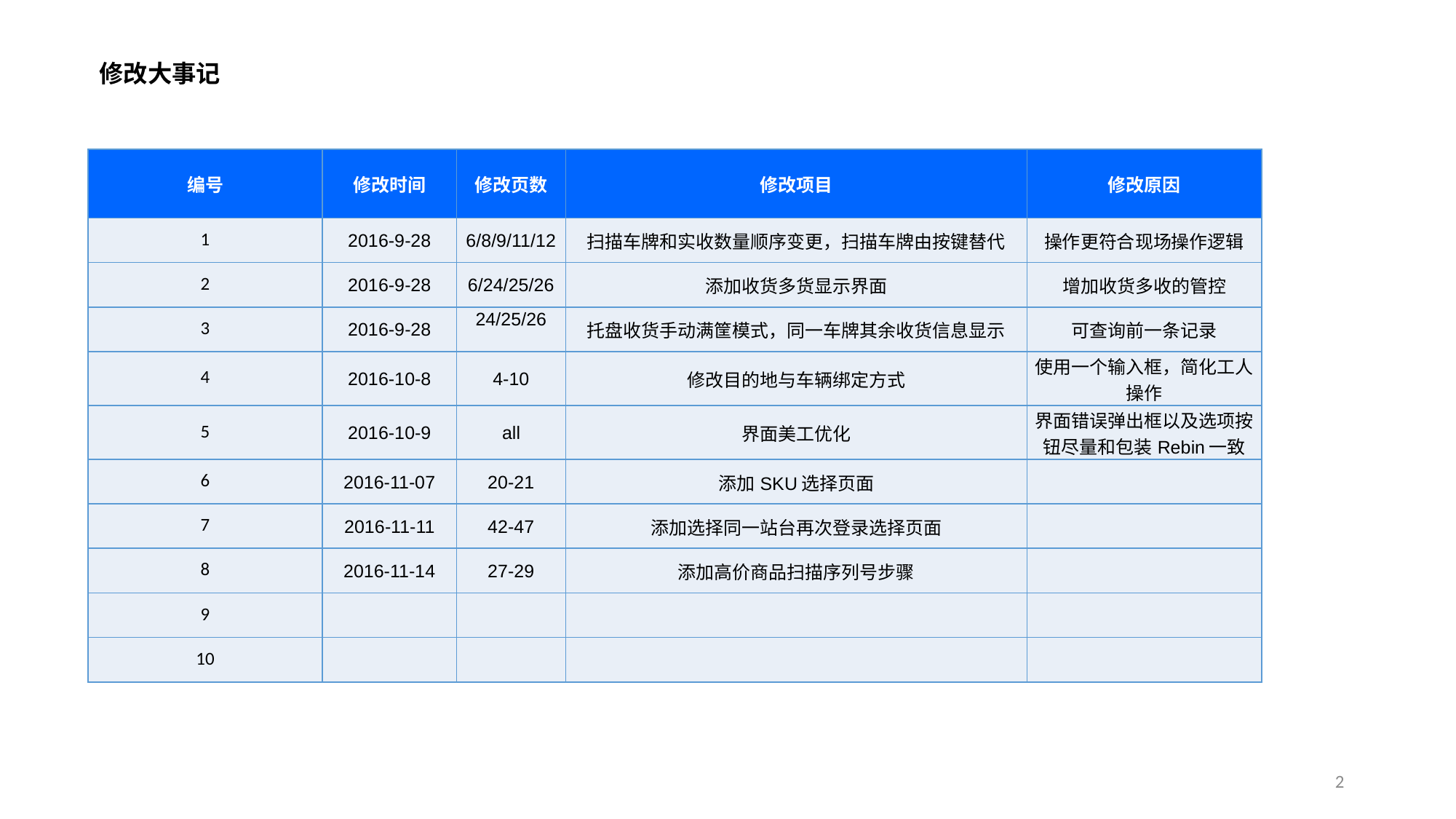

修改大事记
| 编号 | 修改时间 | 修改页数 | 修改项目 | 修改原因 |
| --- | --- | --- | --- | --- |
| 1 | 2016-9-28 | 6/8/9/11/12 | 扫描车牌和实收数量顺序变更，扫描车牌由按键替代 | 操作更符合现场操作逻辑 |
| 2 | 2016-9-28 | 6/24/25/26 | 添加收货多货显示界面 | 增加收货多收的管控 |
| 3 | 2016-9-28 | 24/25/26 | 托盘收货手动满筐模式，同一车牌其余收货信息显示 | 可查询前一条记录 |
| 4 | 2016-10-8 | 4-10 | 修改目的地与车辆绑定方式 | 使用一个输入框，简化工人操作 |
| 5 | 2016-10-9 | all | 界面美工优化 | 界面错误弹出框以及选项按钮尽量和包装Rebin一致 |
| 6 | 2016-11-07 | 20-21 | 添加SKU选择页面 |  |
| 7 | 2016-11-11 | 42-47 | 添加选择同一站台再次登录选择页面 |  |
| 8 | 2016-11-14 | 27-29 | 添加高价商品扫描序列号步骤 |  |
| 9 |  |  |  |  |
| 10 |  |  |  |  |
2